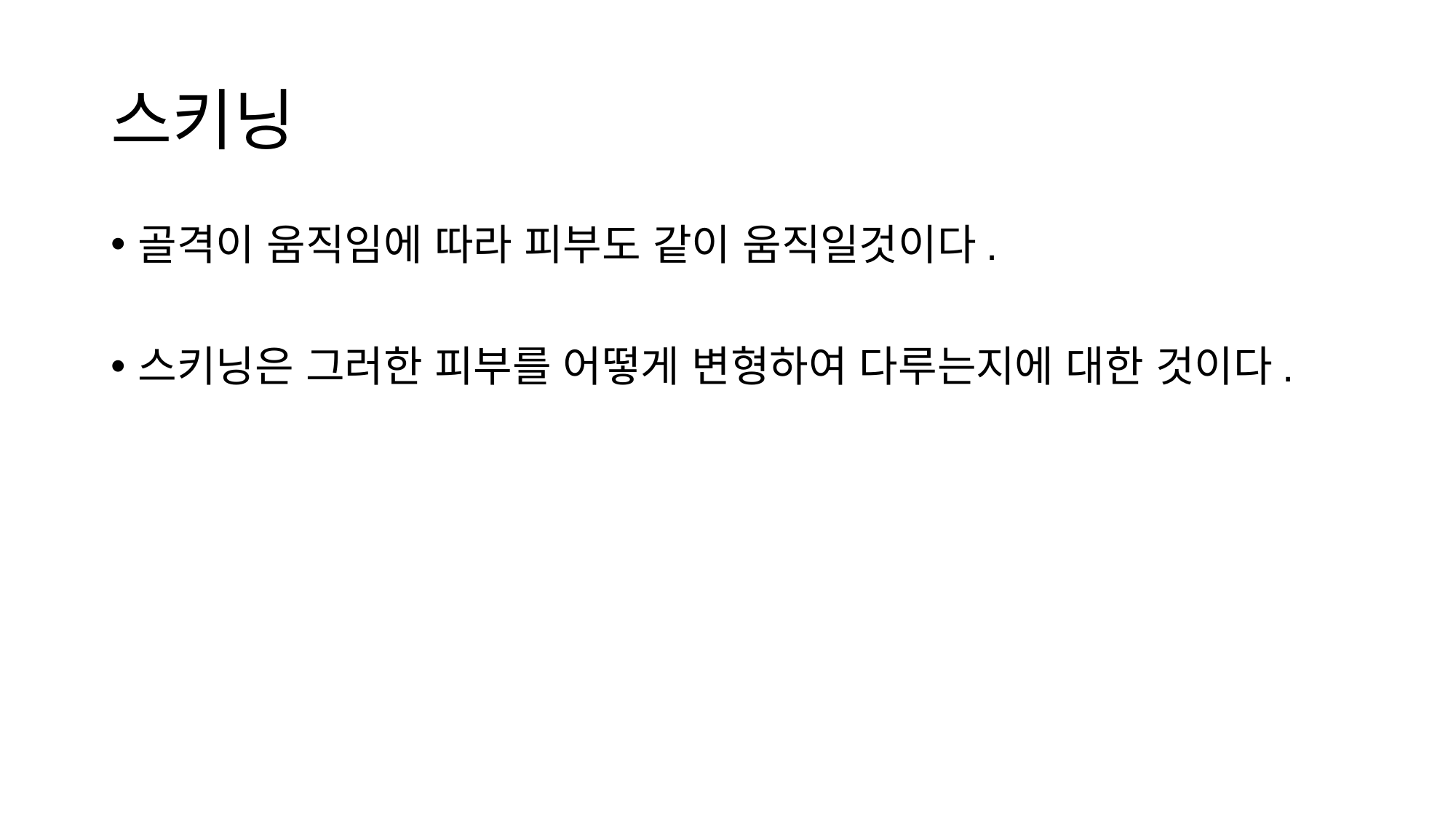

# 스키닝
골격이 움직임에 따라 피부도 같이 움직일것이다.

스키닝은 그러한 피부를 어떻게 변형하여 다루는지에 대한 것이다.